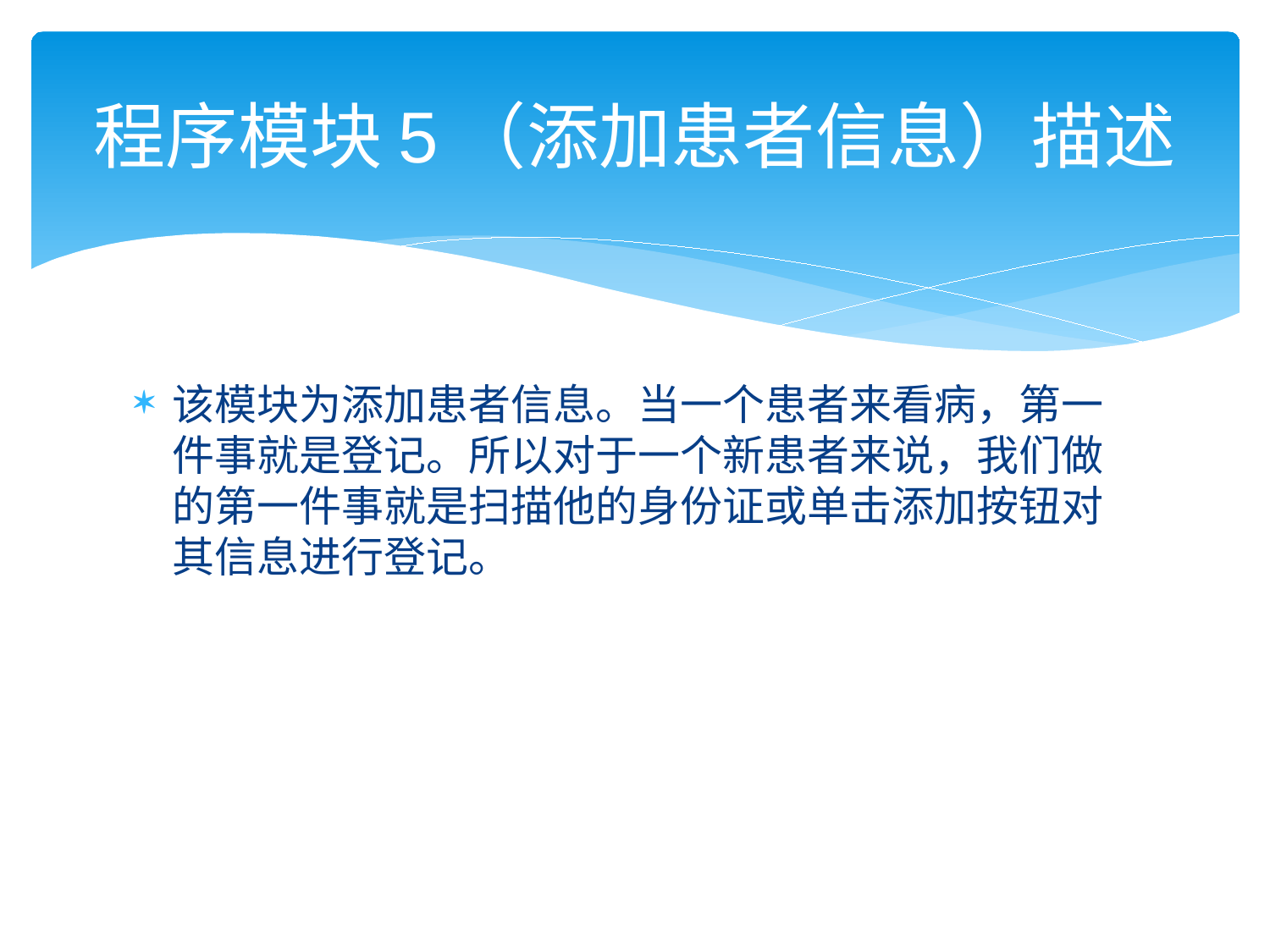

# 程序模块5（添加患者信息）描述
该模块为添加患者信息。当一个患者来看病，第一件事就是登记。所以对于一个新患者来说，我们做的第一件事就是扫描他的身份证或单击添加按钮对其信息进行登记。